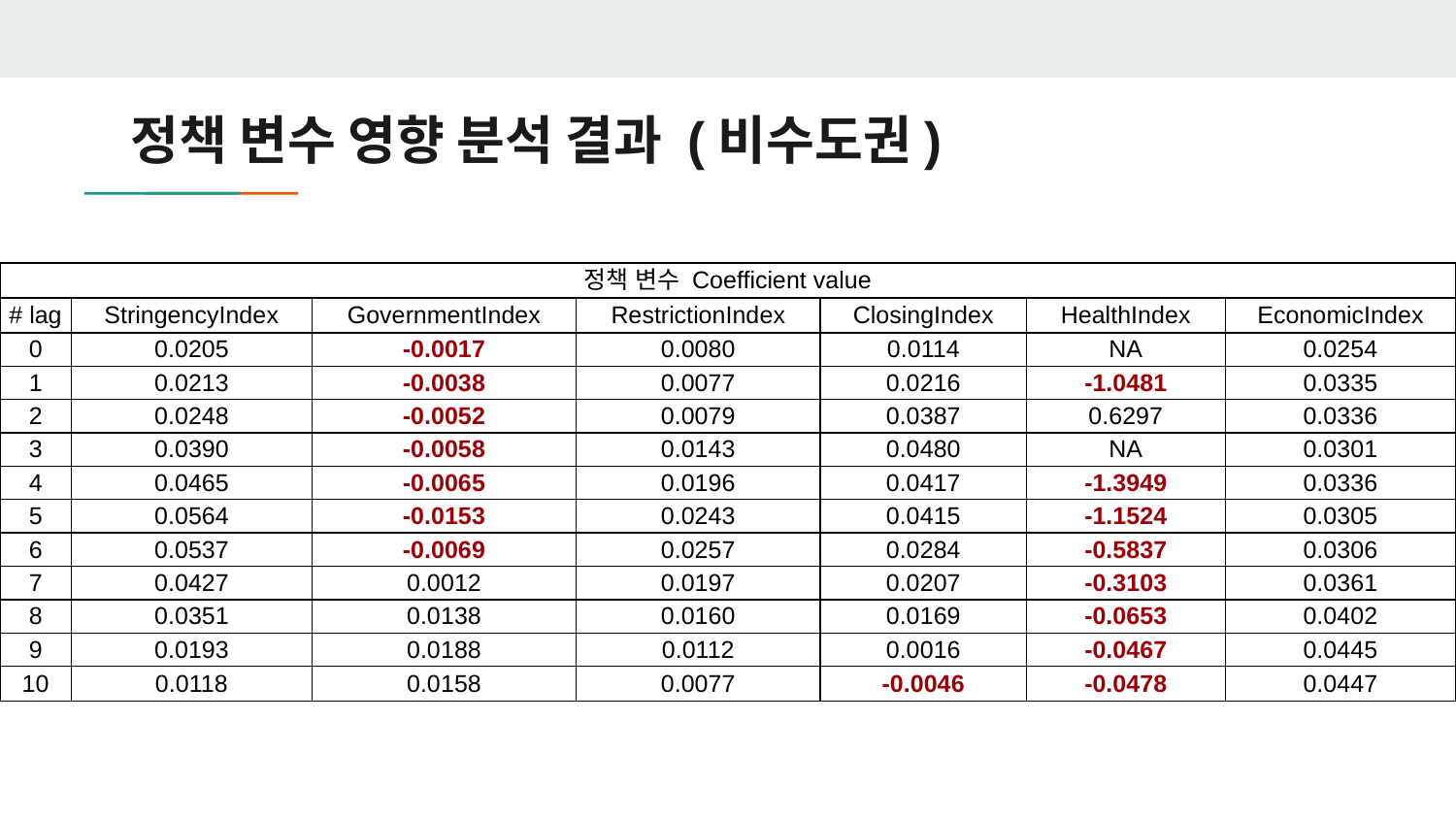

# 정책 변수 영향 분석 결과 (비수도권)
| 정책 변수 Coefficient value |  |  |  |  |  |  |
| --- | --- | --- | --- | --- | --- | --- |
| # lag | StringencyIndex | GovernmentIndex | RestrictionIndex | ClosingIndex | HealthIndex | EconomicIndex |
| 0 | 0.0205 | -0.0017 | 0.0080 | 0.0114 | NA | 0.0254 |
| 1 | 0.0213 | -0.0038 | 0.0077 | 0.0216 | -1.0481 | 0.0335 |
| 2 | 0.0248 | -0.0052 | 0.0079 | 0.0387 | 0.6297 | 0.0336 |
| 3 | 0.0390 | -0.0058 | 0.0143 | 0.0480 | NA | 0.0301 |
| 4 | 0.0465 | -0.0065 | 0.0196 | 0.0417 | -1.3949 | 0.0336 |
| 5 | 0.0564 | -0.0153 | 0.0243 | 0.0415 | -1.1524 | 0.0305 |
| 6 | 0.0537 | -0.0069 | 0.0257 | 0.0284 | -0.5837 | 0.0306 |
| 7 | 0.0427 | 0.0012 | 0.0197 | 0.0207 | -0.3103 | 0.0361 |
| 8 | 0.0351 | 0.0138 | 0.0160 | 0.0169 | -0.0653 | 0.0402 |
| 9 | 0.0193 | 0.0188 | 0.0112 | 0.0016 | -0.0467 | 0.0445 |
| 10 | 0.0118 | 0.0158 | 0.0077 | -0.0046 | -0.0478 | 0.0447 |